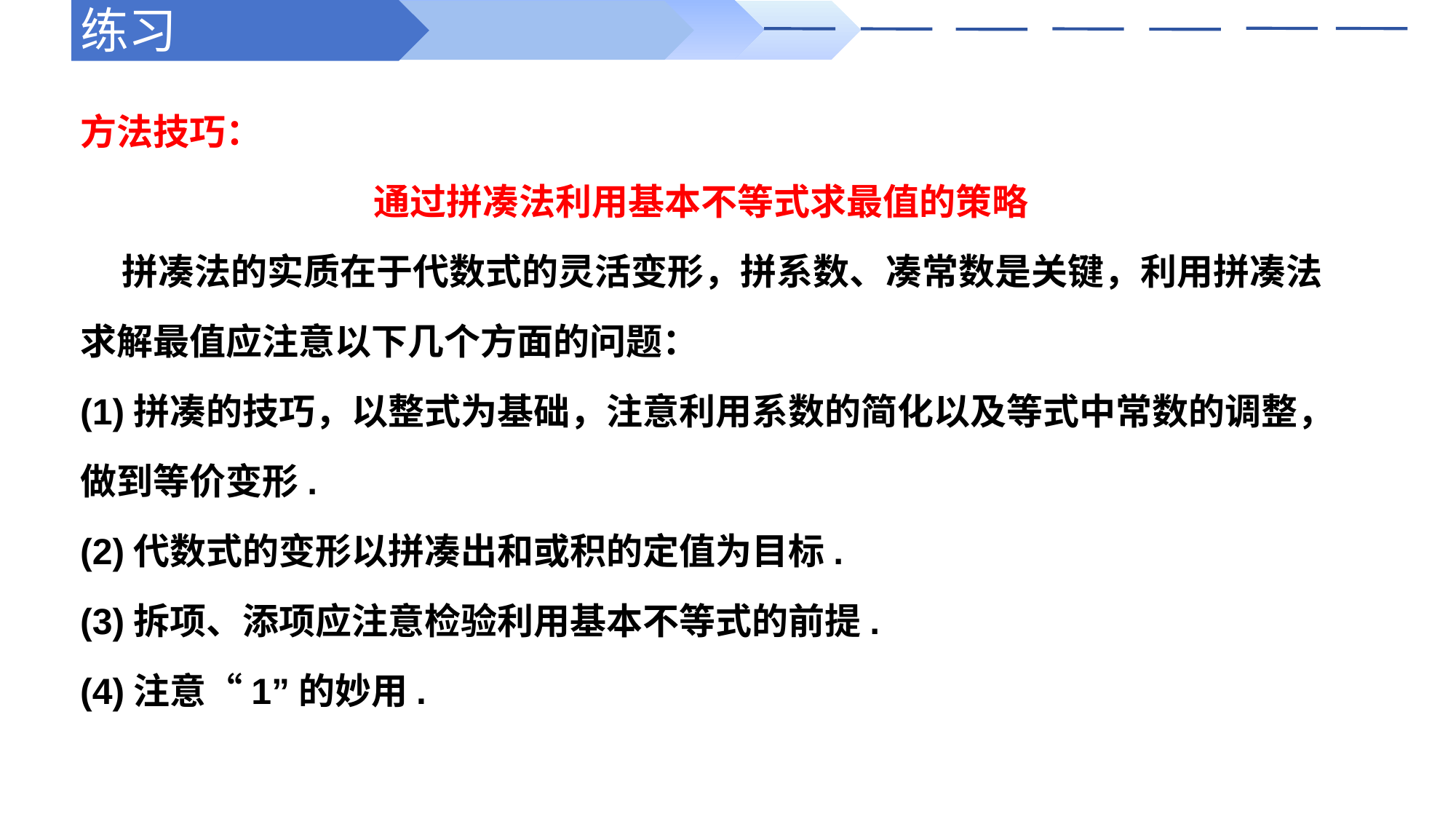

练习

方法技巧：
通过拼凑法利用基本不等式求最值的策略
    拼凑法的实质在于代数式的灵活变形，拼系数、凑常数是关键，利用拼凑法求解最值应注意以下几个方面的问题：
(1)拼凑的技巧，以整式为基础，注意利用系数的简化以及等式中常数的调整，做到等价变形.
(2)代数式的变形以拼凑出和或积的定值为目标.
(3)拆项、添项应注意检验利用基本不等式的前提.
(4)注意“1”的妙用.